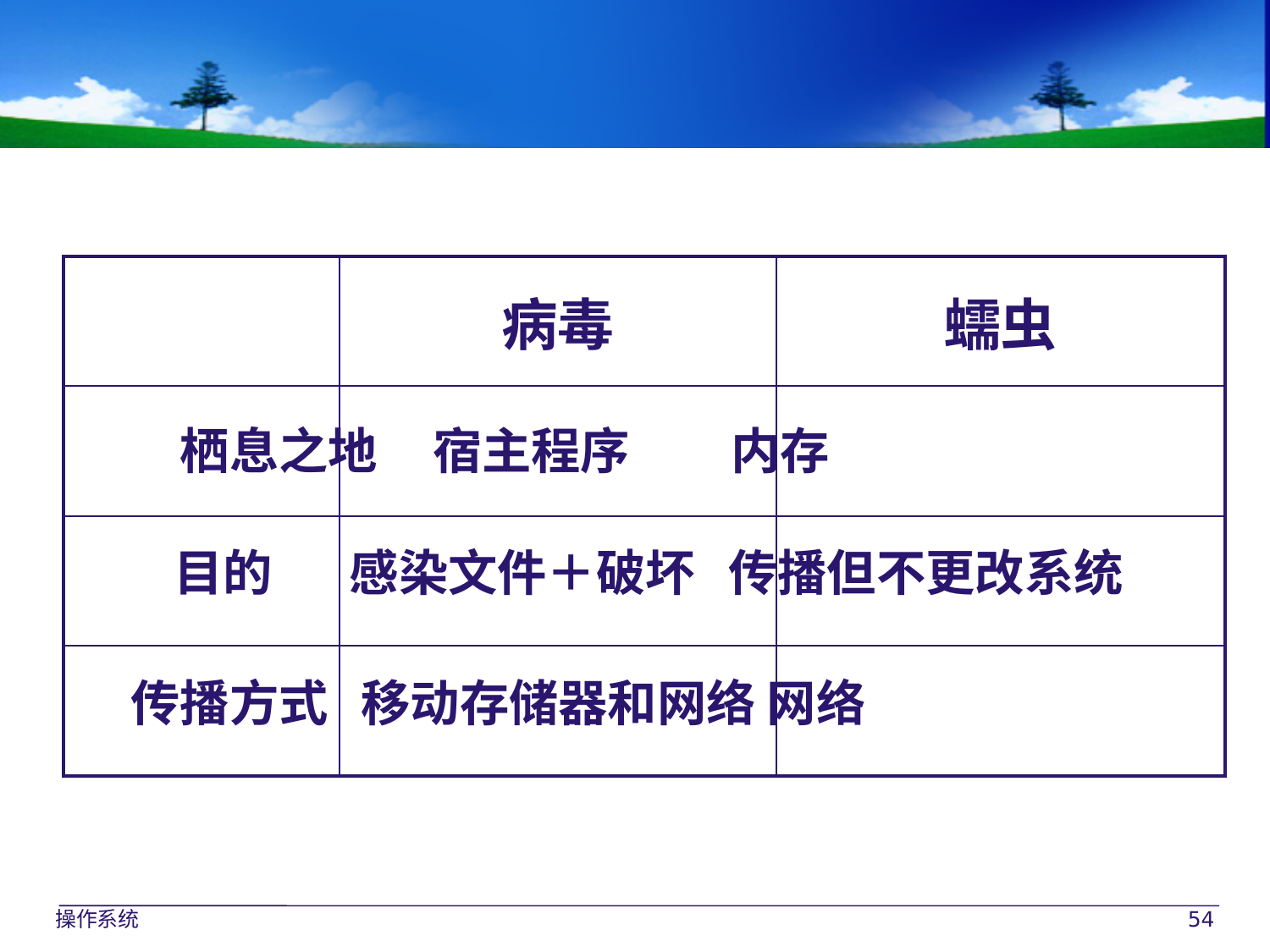

|  | 病毒 | 蠕虫 |
| --- | --- | --- |
|  |  |  |
|  |  |  |
|  |  |  |
栖息之地     宿主程序         内存
目的       感染文件＋破坏   传播但不更改系统
传播方式   移动存储器和网络 网络
操作系统
54